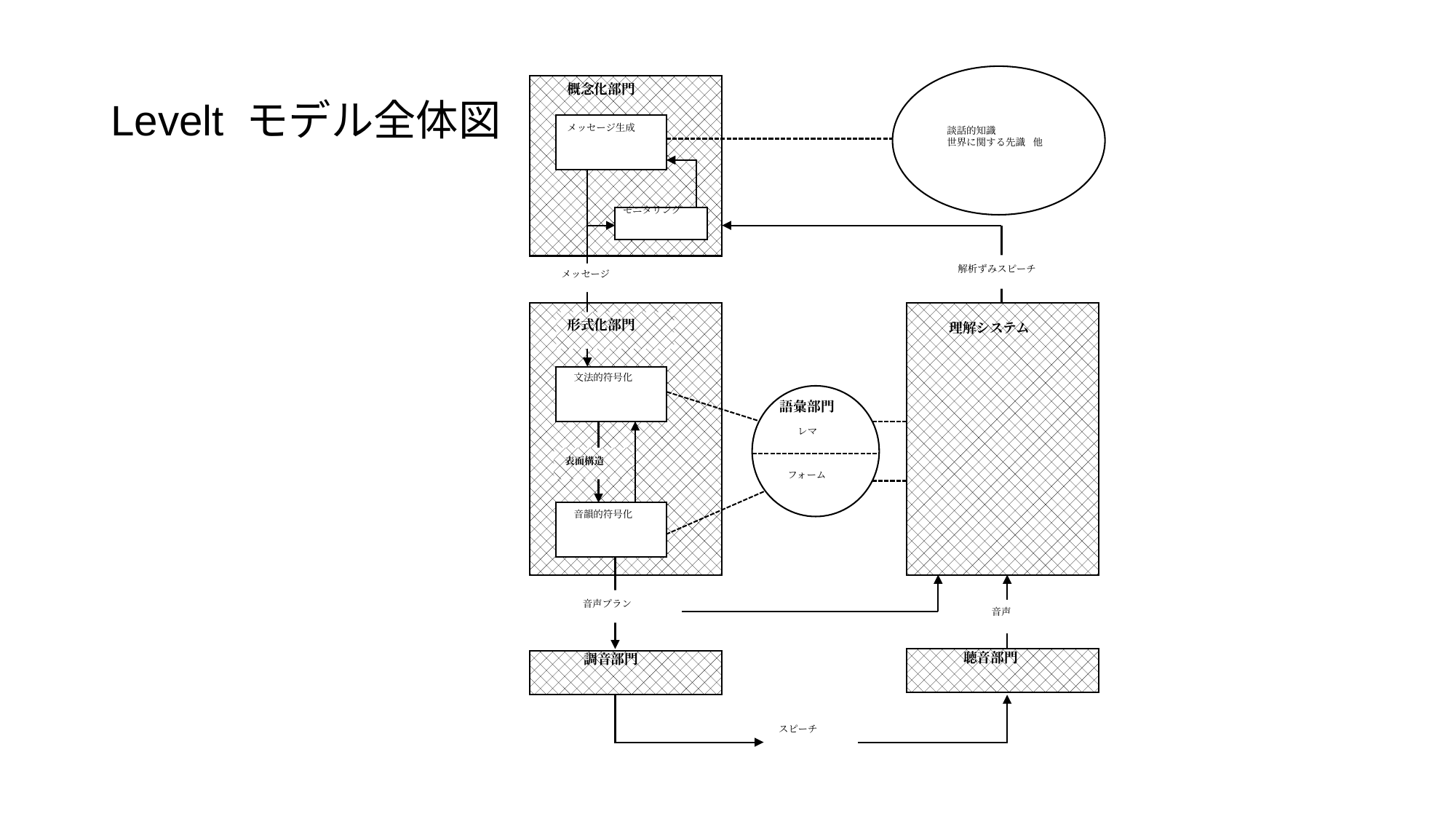

# Levelt モデル全体図

概念化部門

理解システム
フォーム
聴音部門
調音部門
スピーチ
メッセージ生成
モニタリング
解析ずみスピーチ
メッセージ

形式化部門
文法的符号化
レマ
表面構造
音韻的符号化
音声プラン
音声

談話的知識
世界に関する先識　他
語彙部門